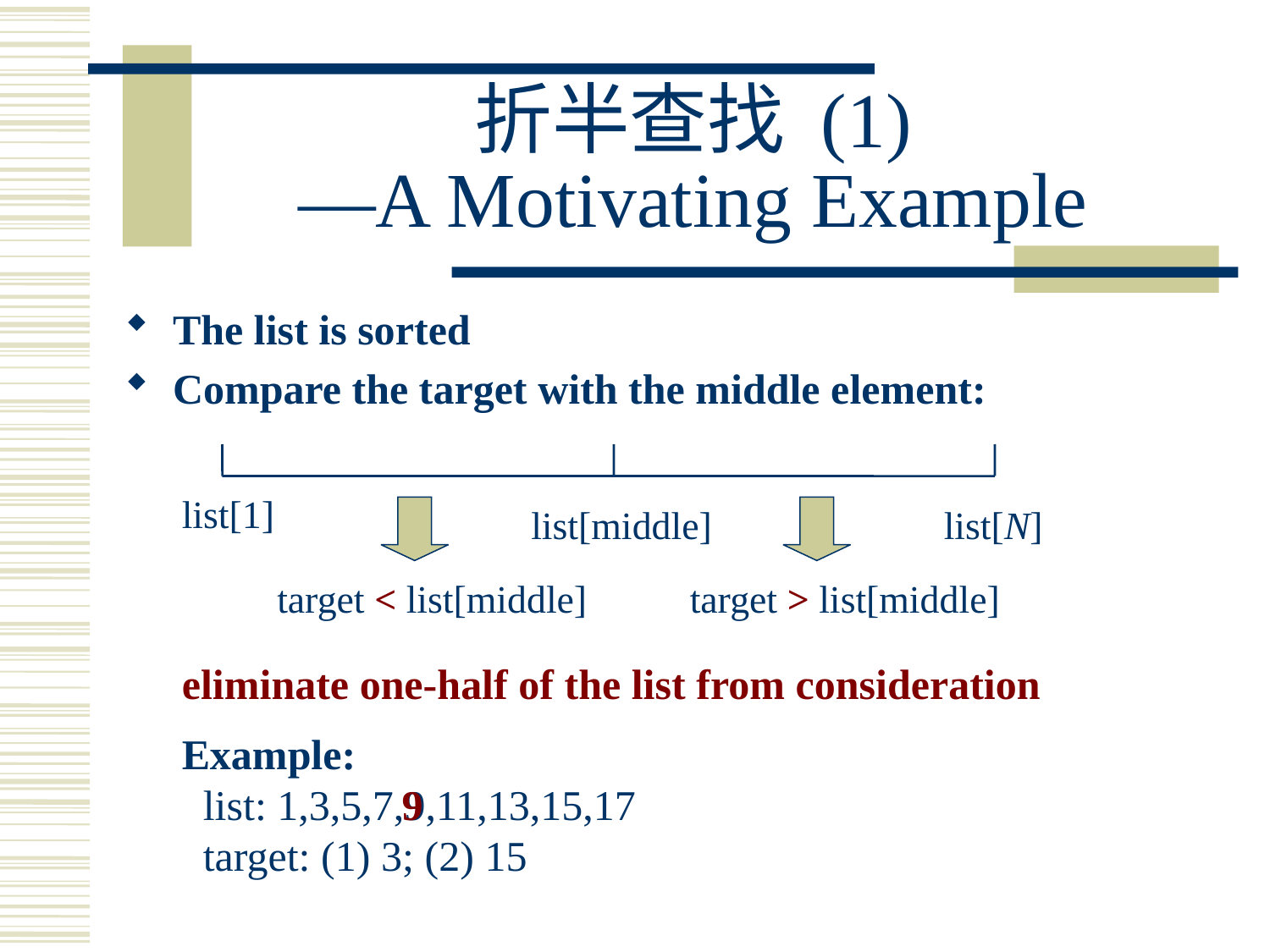

# 折半查找 (1) —A Motivating Example
The list is sorted
Compare the target with the middle element:

list[1]

list[middle]

list[N]
target < list[middle]
target > list[middle]
eliminate one-half of the list from consideration
Example:
  list: 1,3,5,7,9,11,13,15,17
  target: (1) 3; (2) 15
9